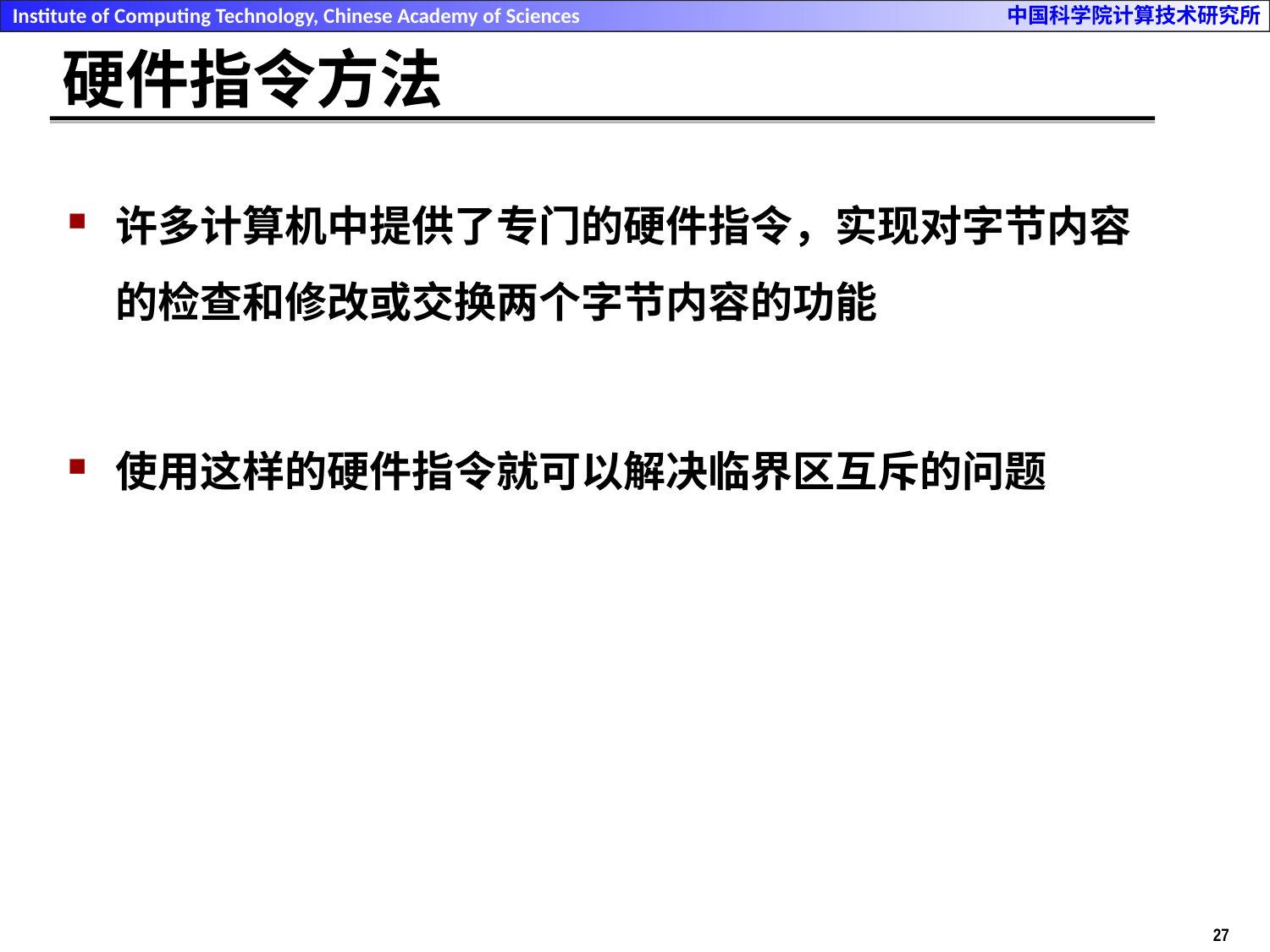

# 硬件指令方法
许多计算机中提供了专门的硬件指令，实现对字节内容的检查和修改或交换两个字节内容的功能

使用这样的硬件指令就可以解决临界区互斥的问题